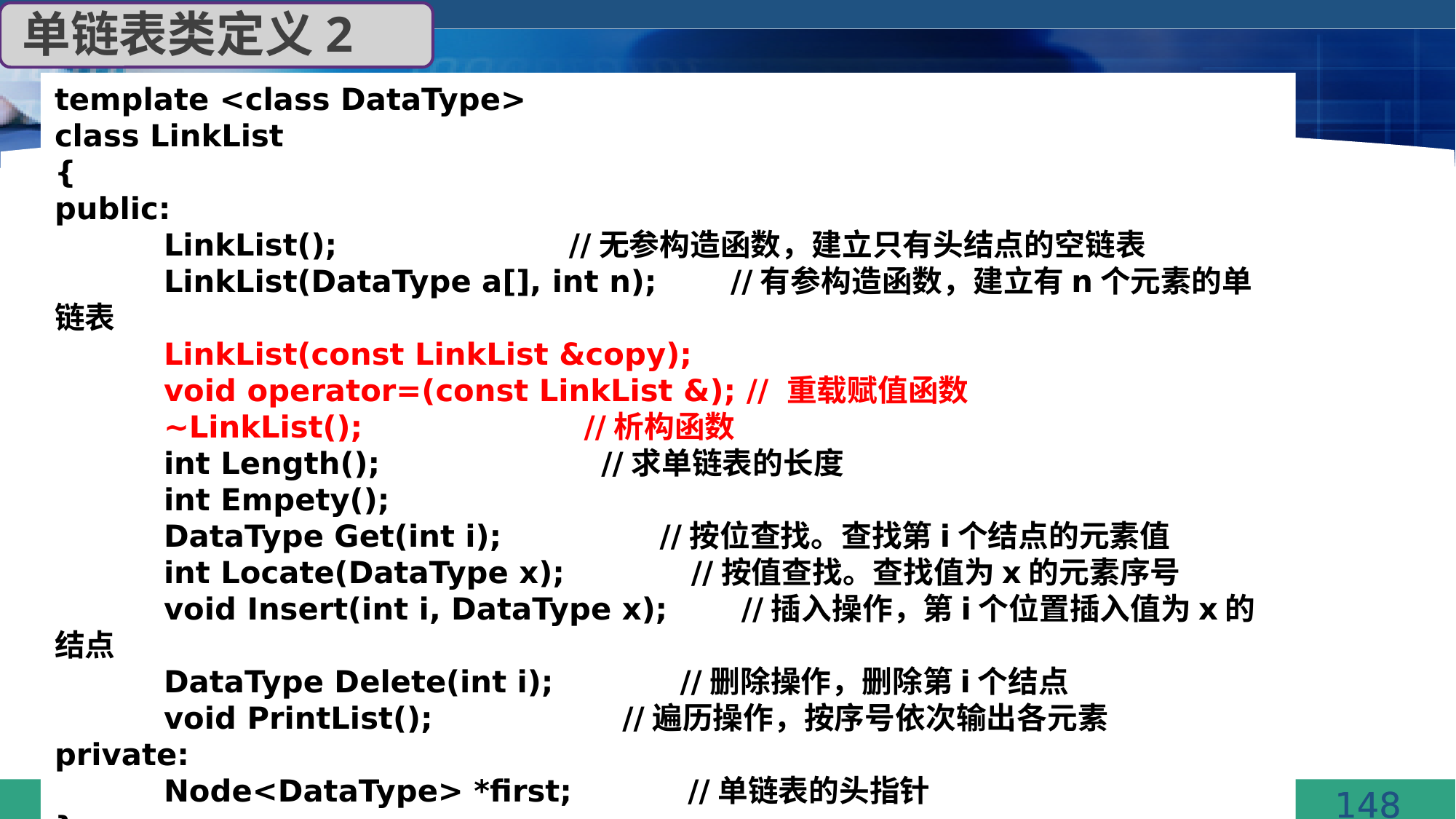

单链表类定义2

template <class DataType>
class LinkList
{
public:
	LinkList();                      //无参构造函数，建立只有头结点的空链表
	LinkList(DataType a[], int n);       //有参构造函数，建立有n个元素的单链表
	LinkList(const LinkList &copy);
	void operator=(const LinkList &); // 重载赋值函数
	~LinkList();                     //析构函数
	int Length();                     //求单链表的长度
	int Empety();
	DataType Get(int i);               //按位查找。查找第i个结点的元素值
	int Locate(DataType x);            //按值查找。查找值为x的元素序号
	void Insert(int i, DataType x);       //插入操作，第i个位置插入值为x的结点
	DataType Delete(int i);            //删除操作，删除第i个结点
	void PrintList();                  //遍历操作，按序号依次输出各元素
private:
	Node<DataType> *first;           //单链表的头指针
};